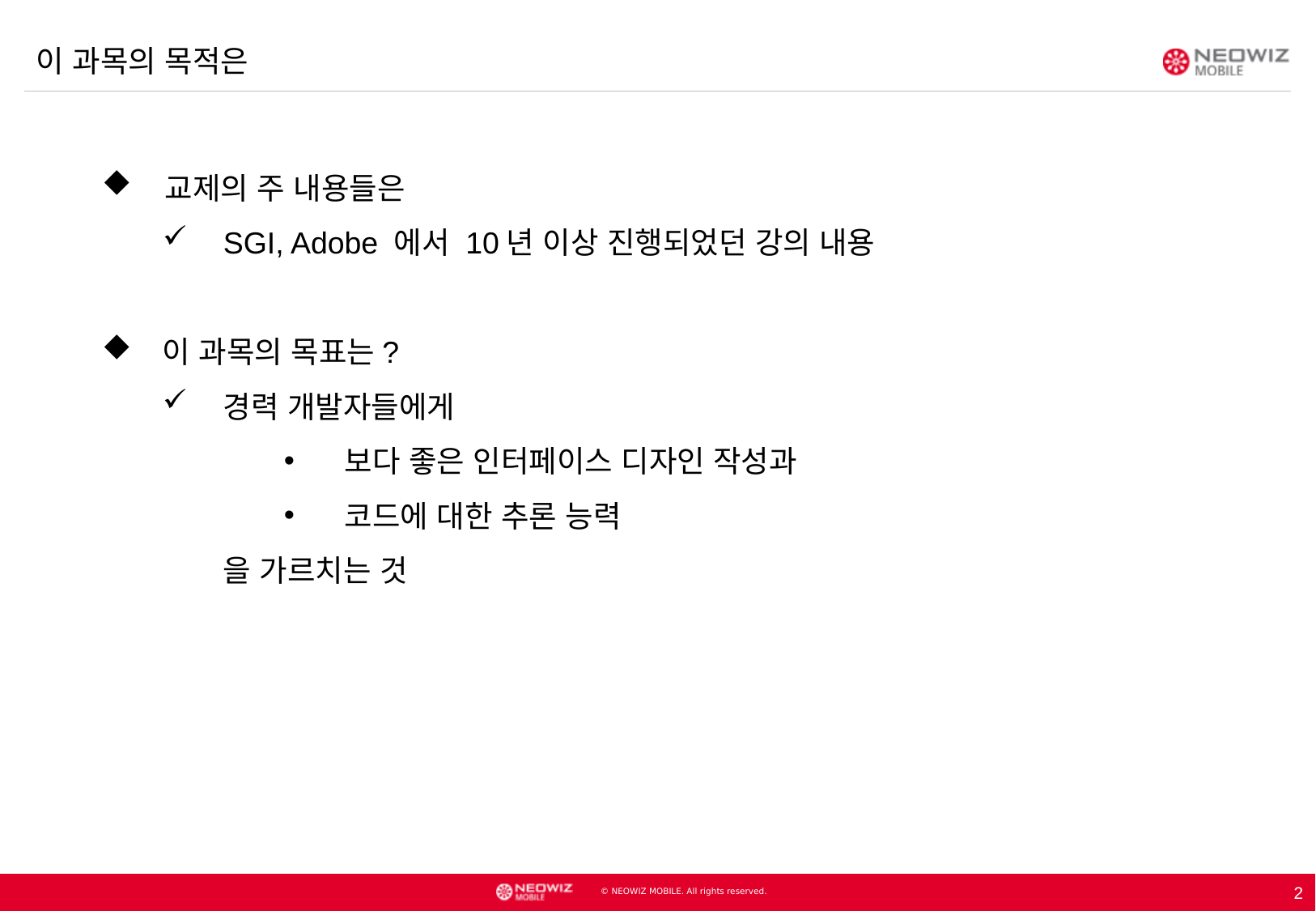

이 과목의 목적은
   교제의 주 내용들은
SGI, Adobe 에서 10년 이상 진행되었던 강의 내용

이 과목의 목표는?
경력 개발자들에게
보다 좋은 인터페이스 디자인 작성과
코드에 대한 추론 능력
	을 가르치는 것

2